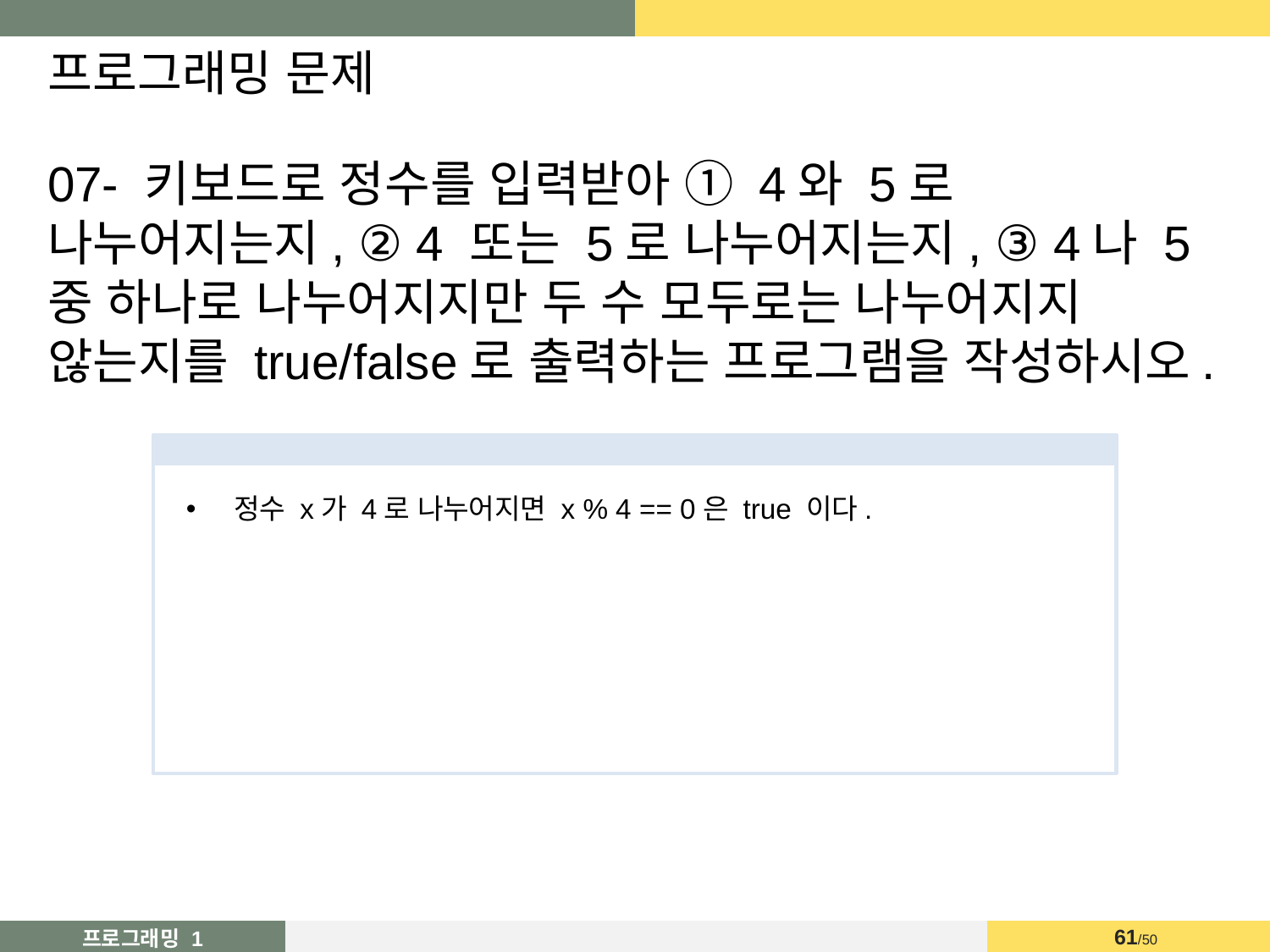

# 프로그래밍 문제
07- 키보드로 정수를 입력받아 ① 4와 5로 나누어지는지, ② 4 또는 5로 나누어지는지, ③ 4나 5 중 하나로 나누어지지만 두 수 모두로는 나누어지지 않는지를 true/false로 출력하는 프로그램을 작성하시오.

정수 x가 4로 나누어지면 x % 4 == 0은 true 이다.